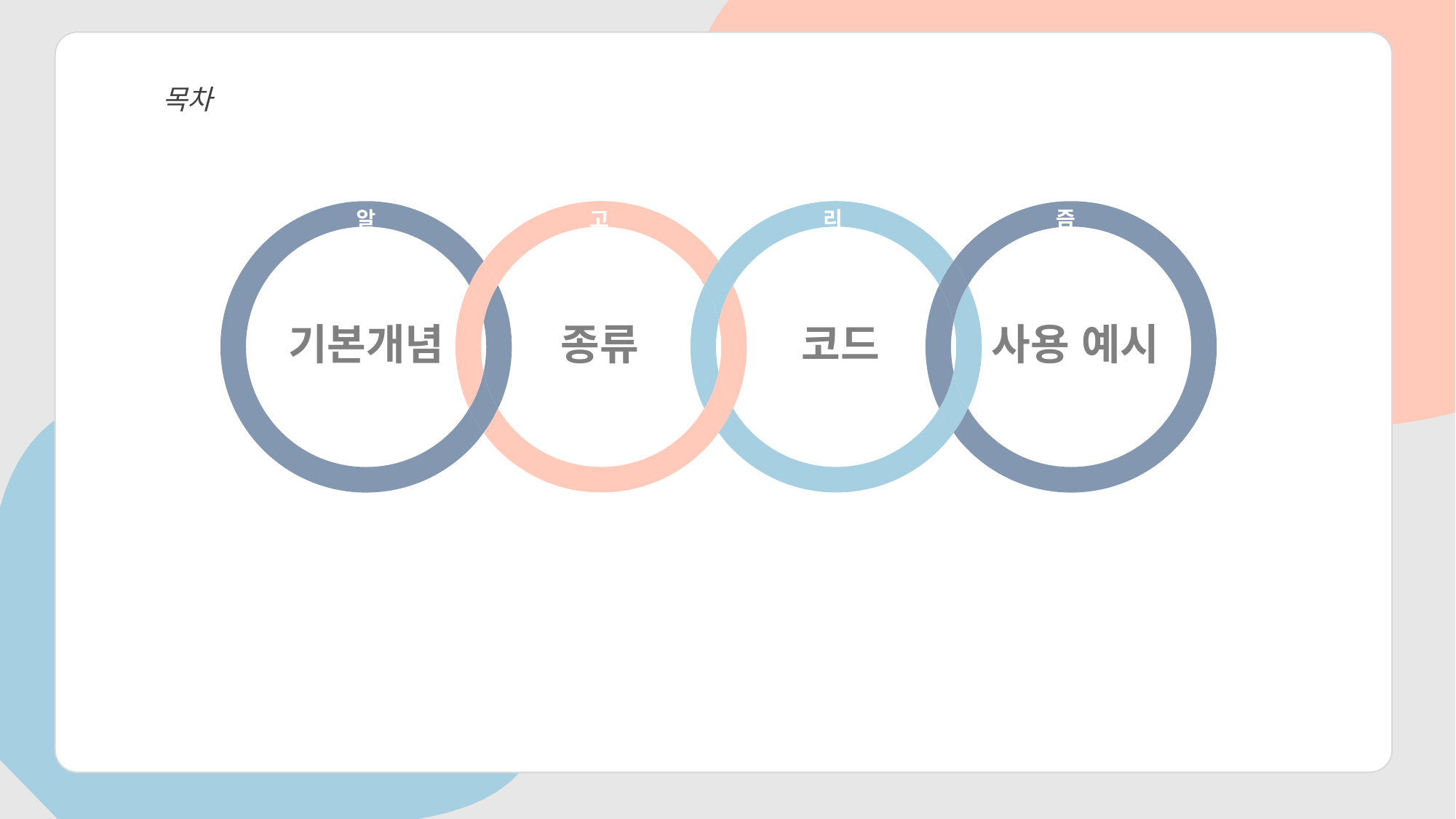

목차

알
고
리
즘

사용 예시
기본개념
종류
코드